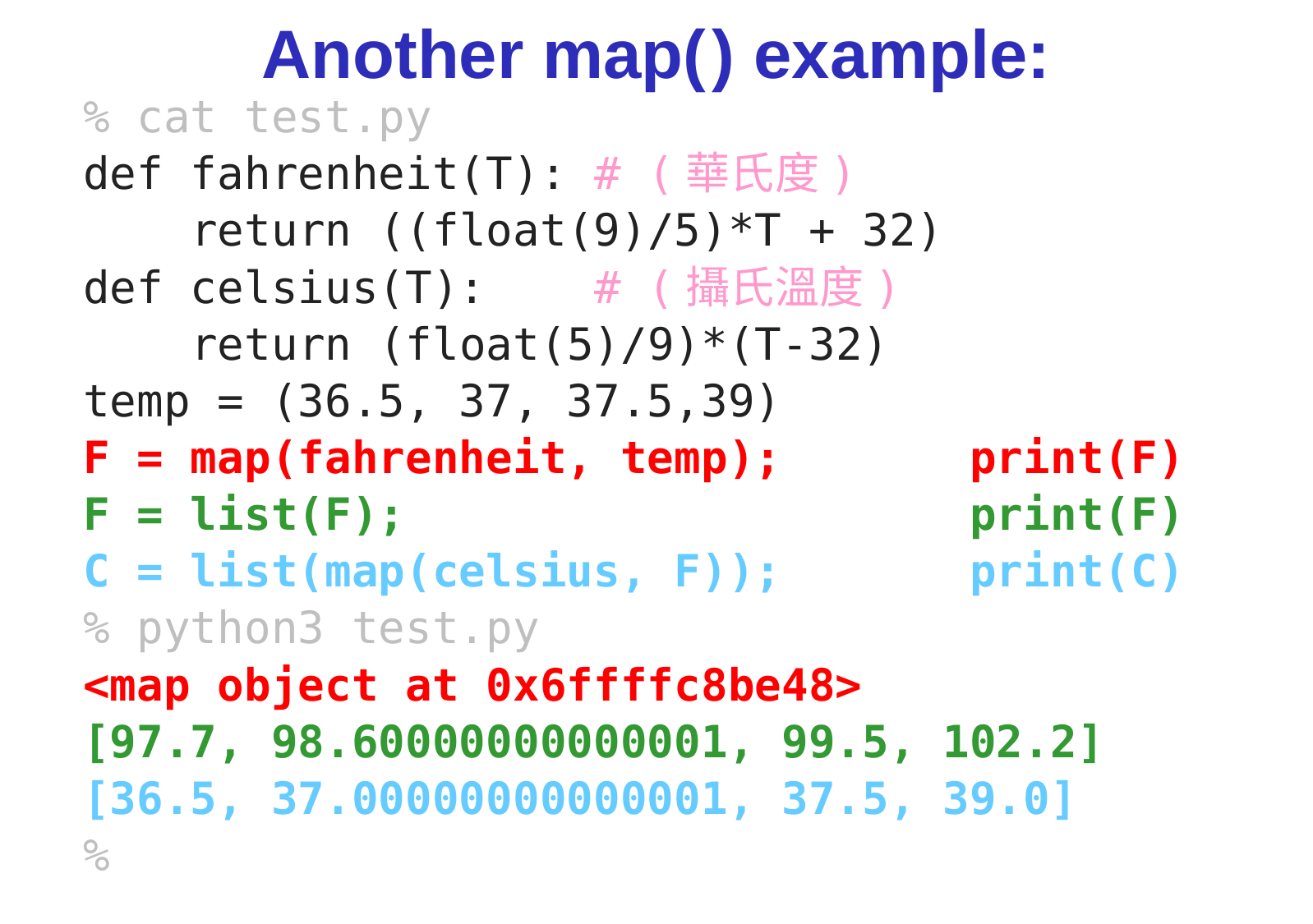

# Another map( ) example:
% cat test.py
def fahrenheit(T): # (華氏度)
    return ((float(9)/5)*T + 32)
def celsius(T):    # (攝氏溫度)
    return (float(5)/9)*(T-32)
temp = (36.5, 37, 37.5,39)
F = map(fahrenheit, temp);       print(F)
F = list(F);                     print(F)
C = list(map(celsius, F));       print(C)
% python3 test.py
<map object at 0x6ffffc8be48>
[97.7, 98.60000000000001, 99.5, 102.2]
[36.5, 37.00000000000001, 37.5, 39.0]
%